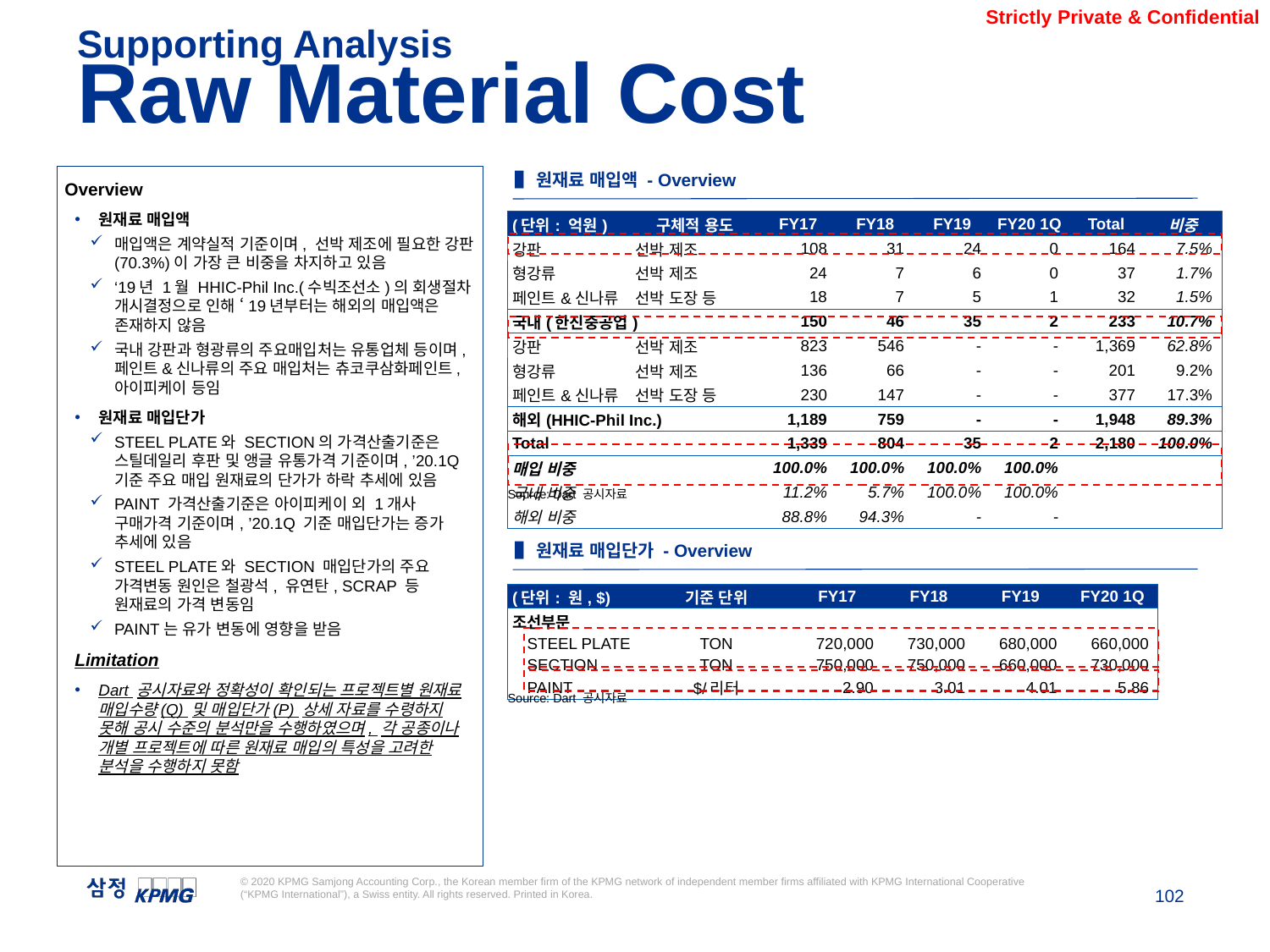

Supporting Analysis
Raw Material Cost
▌원재료 매입액 - Overview

Overview
원재료 매입액
매입액은 계약실적 기준이며, 선박 제조에 필요한 강판(70.3%)이 가장 큰 비중을 차지하고 있음
‘19년 1월 HHIC-Phil Inc.(수빅조선소)의 회생절차 개시결정으로 인해 ‘19년부터는 해외의 매입액은 존재하지 않음
국내 강판과 형광류의 주요매입처는 유통업체 등이며, 페인트&신나류의 주요 매입처는 츄코쿠삼화페인트, 아이피케이 등임
원재료 매입단가
STEEL PLATE와 SECTION의 가격산출기준은 스틸데일리 후판 및 앵글 유통가격 기준이며, ’20.1Q 기준 주요 매입 원재료의 단가가 하락 추세에 있음
PAINT 가격산출기준은 아이피케이 외 1개사 구매가격 기준이며, ’20.1Q 기준 매입단가는 증가 추세에 있음
STEEL PLATE와 SECTION 매입단가의 주요 가격변동 원인은 철광석, 유연탄, SCRAP 등 원재료의 가격 변동임
PAINT는 유가 변동에 영향을 받음
Limitation
Dart 공시자료와 정확성이 확인되는 프로젝트별 원재료 매입수량(Q) 및 매입단가(P) 상세 자료를 수령하지 못해 공시 수준의 분석만을 수행하였으며, 각 공종이나 개별 프로젝트에 따른 원재료 매입의 특성을 고려한 분석을 수행하지 못함
| (단위: 억원) | 구체적 용도 | FY17 | FY18 | FY19 | FY20 1Q | Total | 비중 |
| --- | --- | --- | --- | --- | --- | --- | --- |
| 강판 | 선박 제조 | 108 | 31 | 24 | 0 | 164 | 7.5% |
| 형강류 | 선박 제조 | 24 | 7 | 6 | 0 | 37 | 1.7% |
| 페인트&신나류 | 선박 도장 등 | 18 | 7 | 5 | 1 | 32 | 1.5% |
| 국내(한진중공업) |  | 150 | 46 | 35 | 2 | 233 | 10.7% |
| 강판 | 선박 제조 | 823 | 546 | - | - | 1,369 | 62.8% |
| 형강류 | 선박 제조 | 136 | 66 | - | - | 201 | 9.2% |
| 페인트&신나류 | 선박 도장 등 | 230 | 147 | - | - | 377 | 17.3% |
| 해외(HHIC-Phil Inc.) |  | 1,189 | 759 | - | - | 1,948 | 89.3% |
| Total |  | 1,339 | 804 | 35 | 2 | 2,180 | 100.0% |
| 매입 비중 |  | 100.0% | 100.0% | 100.0% | 100.0% |  |  |
| 국내 비중 |  | 11.2% | 5.7% | 100.0% | 100.0% |  |  |
| 해외 비중 |  | 88.8% | 94.3% | - | - |  |  |

Source: Dart 공시자료
▌원재료 매입단가 - Overview

| (단위: 원, $) | 기준 단위 | FY17 | FY18 | FY19 | FY20 1Q |
| --- | --- | --- | --- | --- | --- |
| 조선부문 |  |  |  |  |  |
| STEEL PLATE | TON | 720,000 | 730,000 | 680,000 | 660,000 |
| SECTION | TON | 750,000 | 750,000 | 660,000 | 730,000 |
| PAINT | $/리터 | 2.90 | 3.01 | 4.01 | 5.86 |

Source: Dart 공시자료